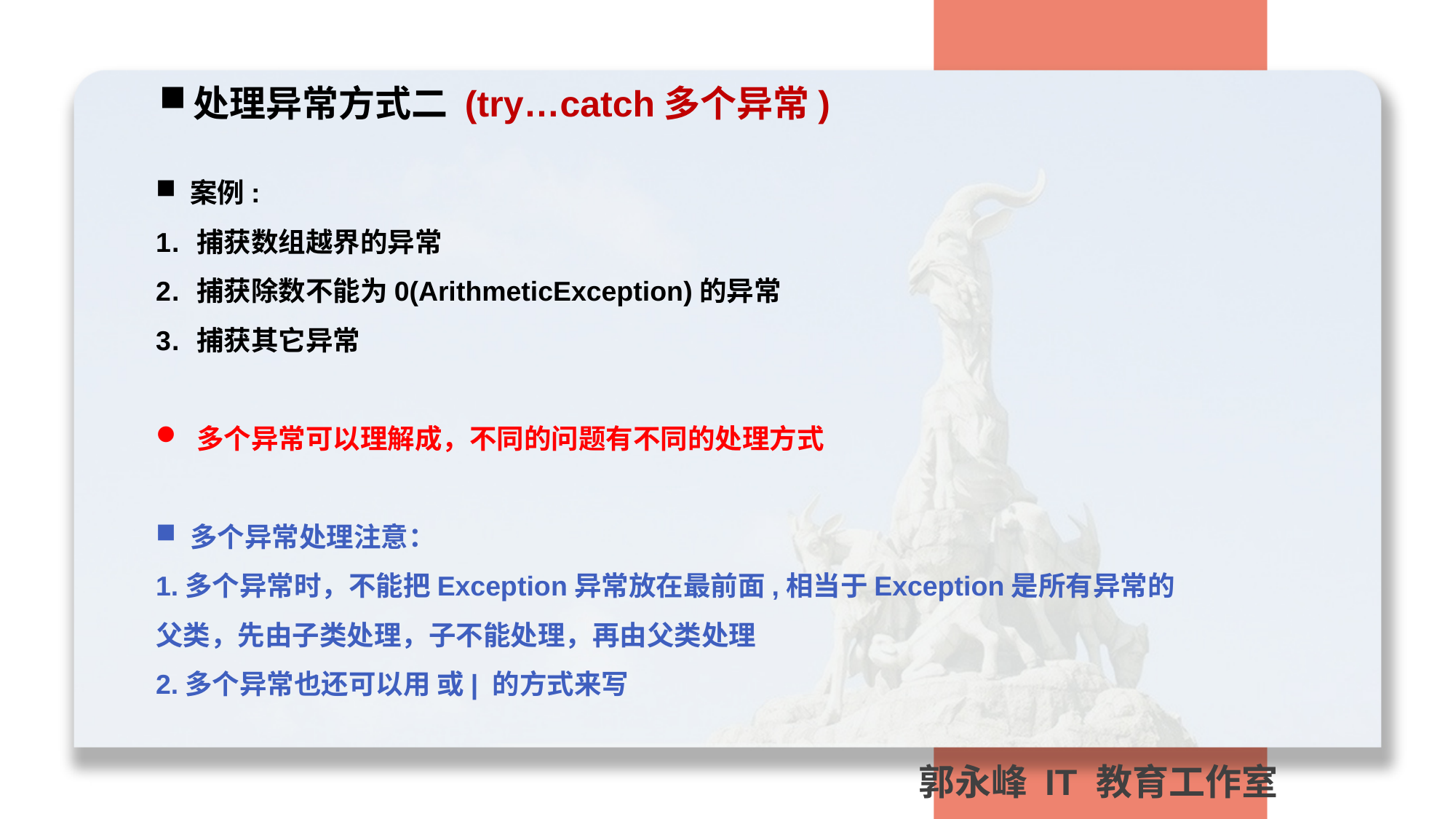

处理异常方式二 (try…catch多个异常)
案例:
捕获数组越界的异常
捕获除数不能为0(ArithmeticException)的异常
捕获其它异常

多个异常可以理解成，不同的问题有不同的处理方式

多个异常处理注意：
1.多个异常时，不能把Exception异常放在最前面,相当于Exception是所有异常的父类，先由子类处理，子不能处理，再由父类处理
2.多个异常也还可以用 或| 的方式来写